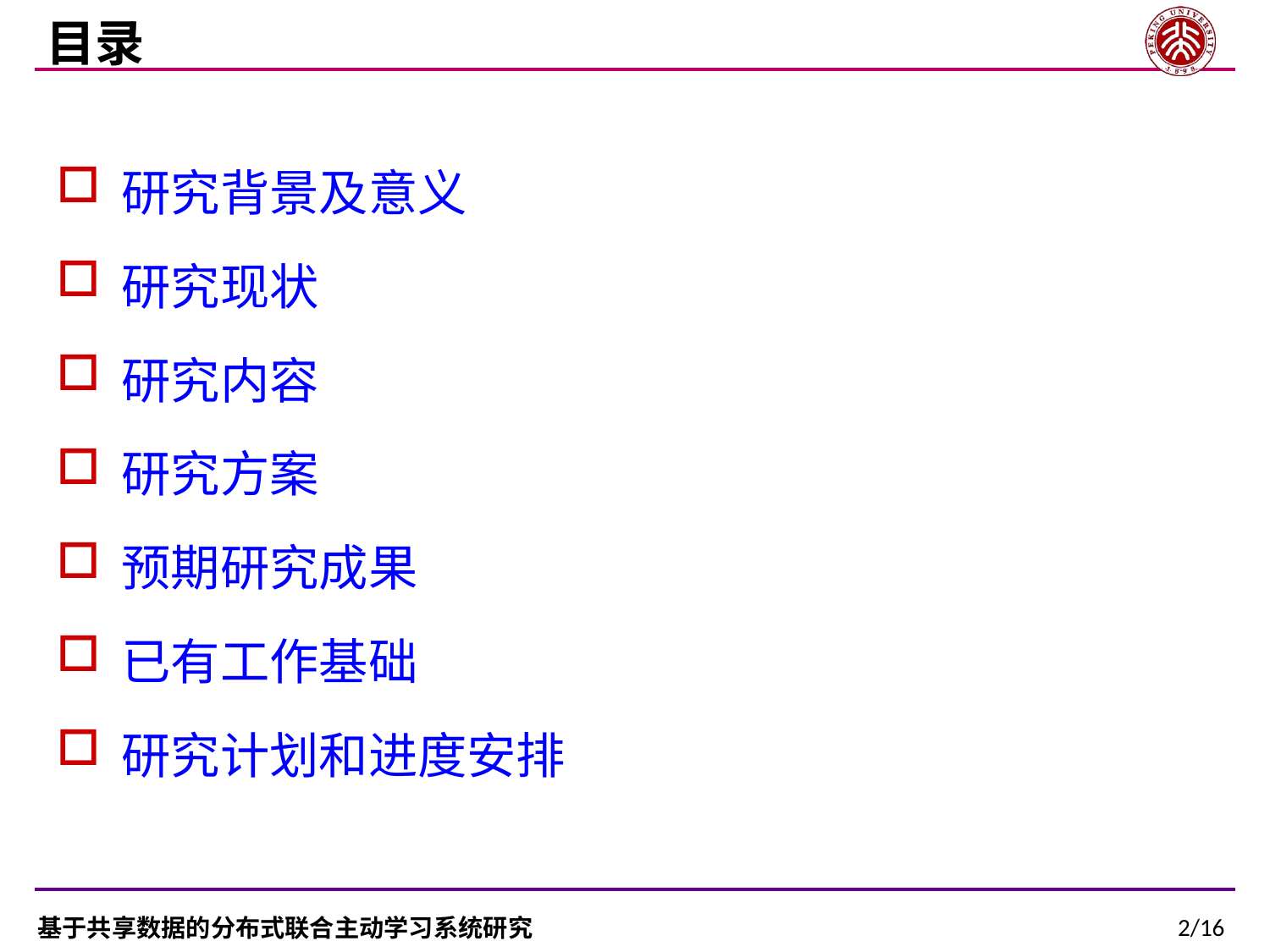

目录
研究背景及意义
研究现状
研究内容
研究方案
预期研究成果
已有工作基础
研究计划和进度安排
2/16
基于共享数据的分布式联合主动学习系统研究